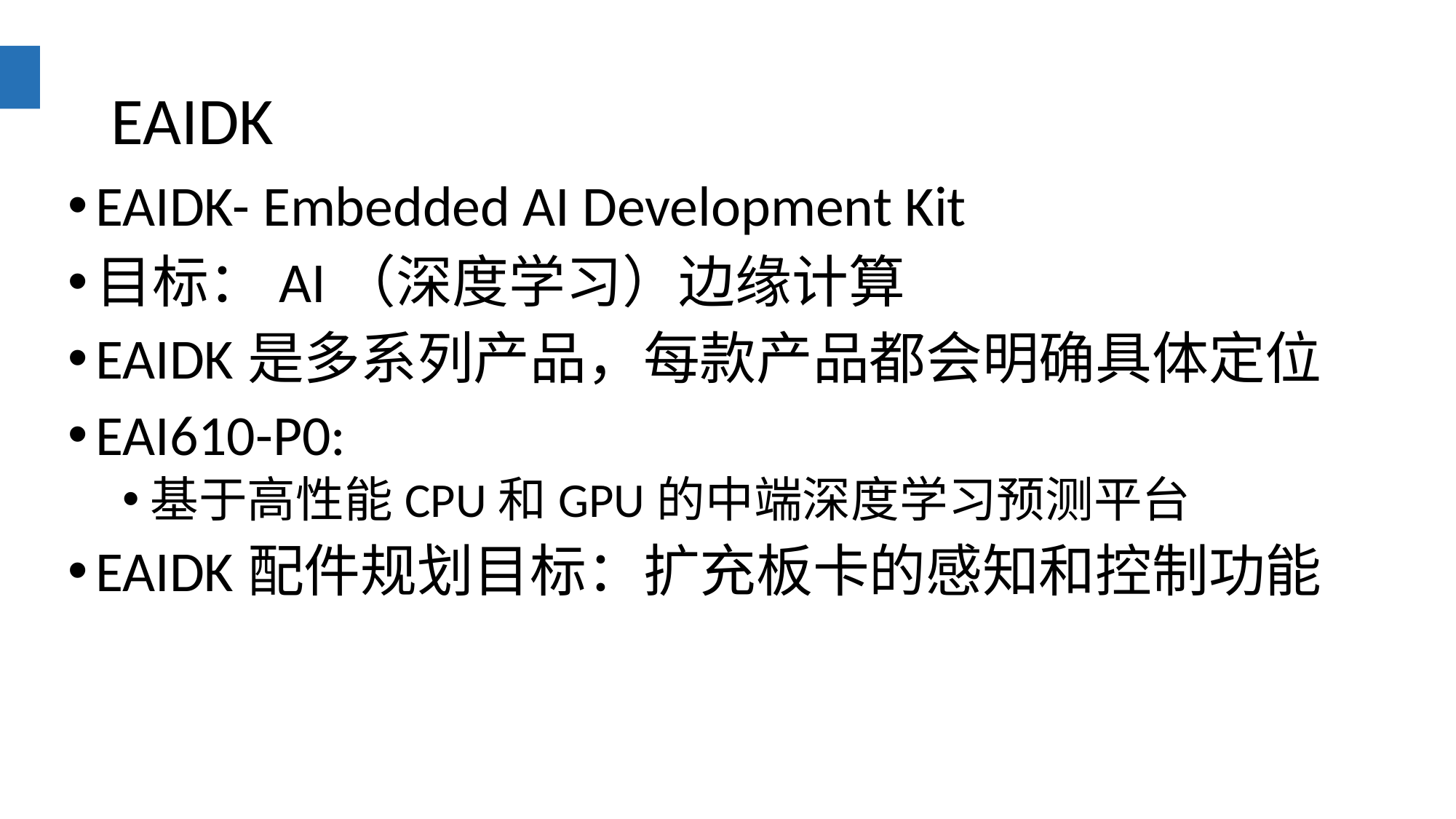

# EAIDK

EAIDK- Embedded AI Development Kit
目标：AI（深度学习）边缘计算
EAIDK是多系列产品，每款产品都会明确具体定位
EAI610-P0:
基于高性能CPU和GPU的中端深度学习预测平台
EAIDK配件规划目标：扩充板卡的感知和控制功能